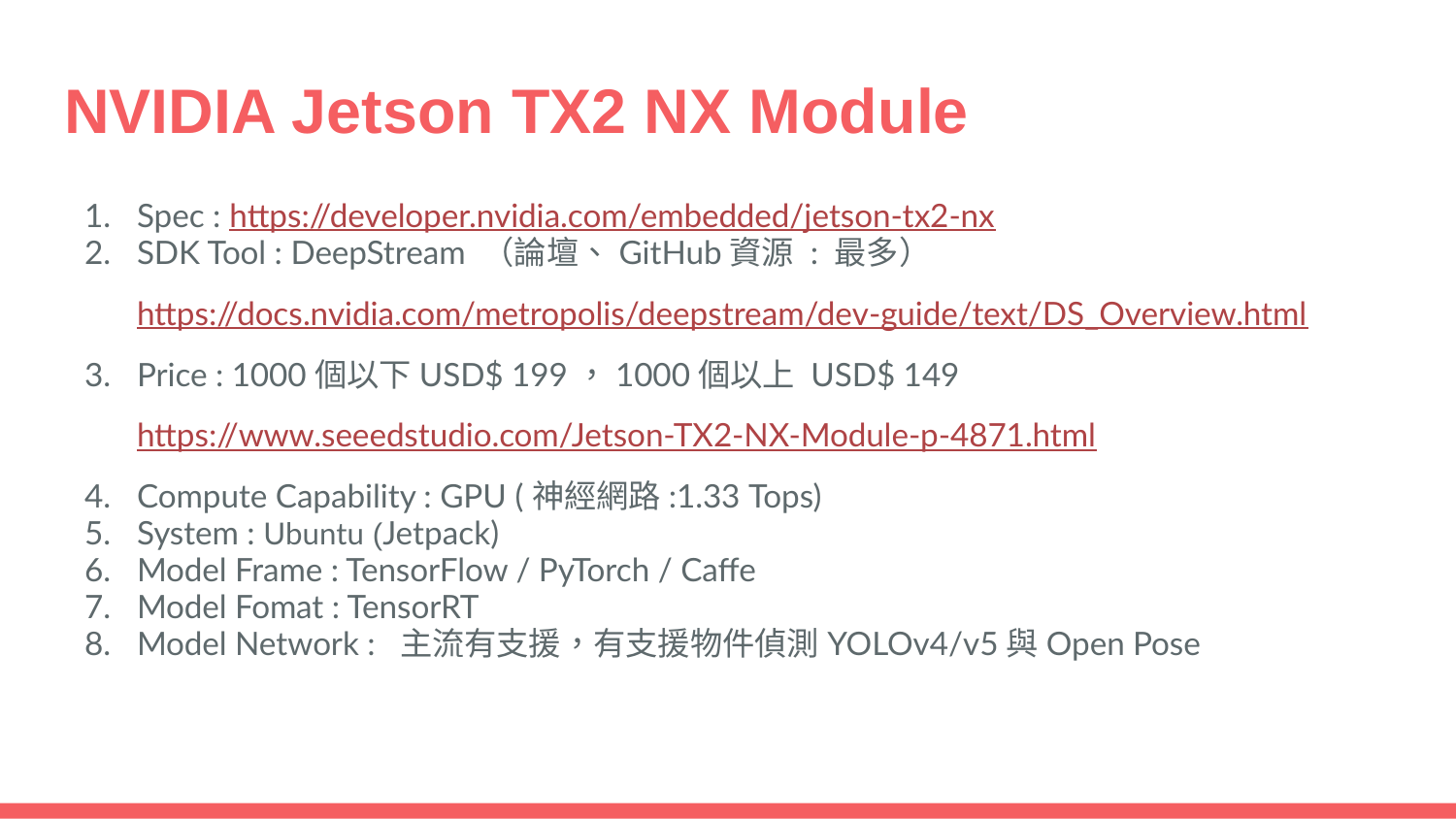

# NVIDIA Jetson TX2 NX Module
Spec : https://developer.nvidia.com/embedded/jetson-tx2-nx
SDK Tool : DeepStream （論壇、GitHub資源 : 最多）
https://docs.nvidia.com/metropolis/deepstream/dev-guide/text/DS_Overview.html
Price : 1000個以下USD$ 199，1000個以上 USD$ 149
https://www.seeedstudio.com/Jetson-TX2-NX-Module-p-4871.html
Compute Capability : GPU (神經網路:1.33 Tops)
System : Ubuntu (Jetpack)
Model Frame : TensorFlow / PyTorch / Caffe
Model Fomat : TensorRT
Model Network :  主流有支援，有支援物件偵測YOLOv4/v5與Open Pose